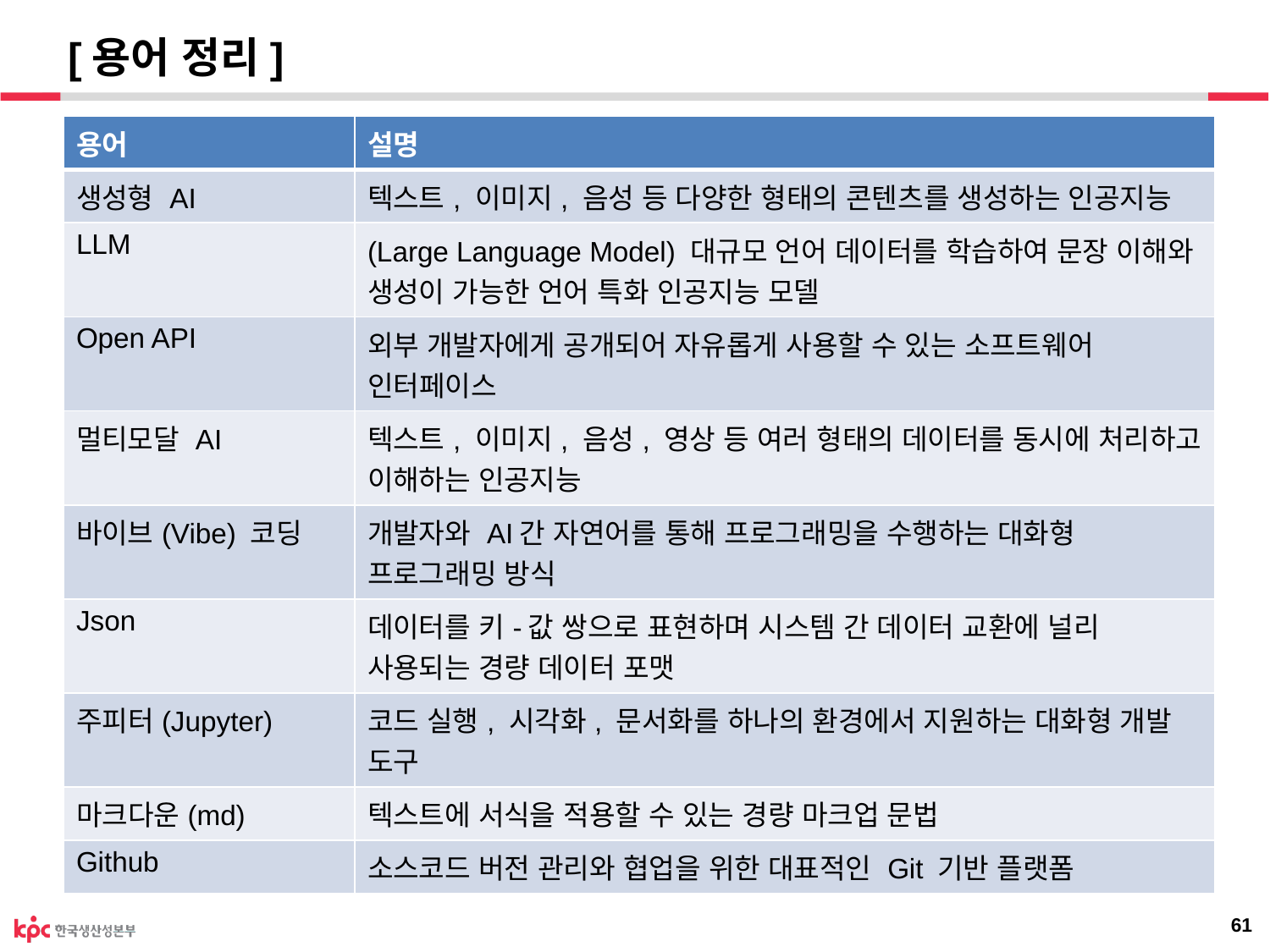

# [용어 정리]
| 용어 | 설명 |
| --- | --- |
| 생성형 AI | 텍스트, 이미지, 음성 등 다양한 형태의 콘텐츠를 생성하는 인공지능 |
| LLM | (Large Language Model) 대규모 언어 데이터를 학습하여 문장 이해와 생성이 가능한 언어 특화 인공지능 모델 |
| Open API | 외부 개발자에게 공개되어 자유롭게 사용할 수 있는 소프트웨어 인터페이스 |
| 멀티모달 AI | 텍스트, 이미지, 음성, 영상 등 여러 형태의 데이터를 동시에 처리하고 이해하는 인공지능 |
| 바이브(Vibe) 코딩 | 개발자와 AI간 자연어를 통해 프로그래밍을 수행하는 대화형 프로그래밍 방식 |
| Json | 데이터를 키-값 쌍으로 표현하며 시스템 간 데이터 교환에 널리 사용되는 경량 데이터 포맷 |
| 주피터(Jupyter) | 코드 실행, 시각화, 문서화를 하나의 환경에서 지원하는 대화형 개발 도구 |
| 마크다운(md) | 텍스트에 서식을 적용할 수 있는 경량 마크업 문법 |
| Github | 소스코드 버전 관리와 협업을 위한 대표적인 Git 기반 플랫폼 |